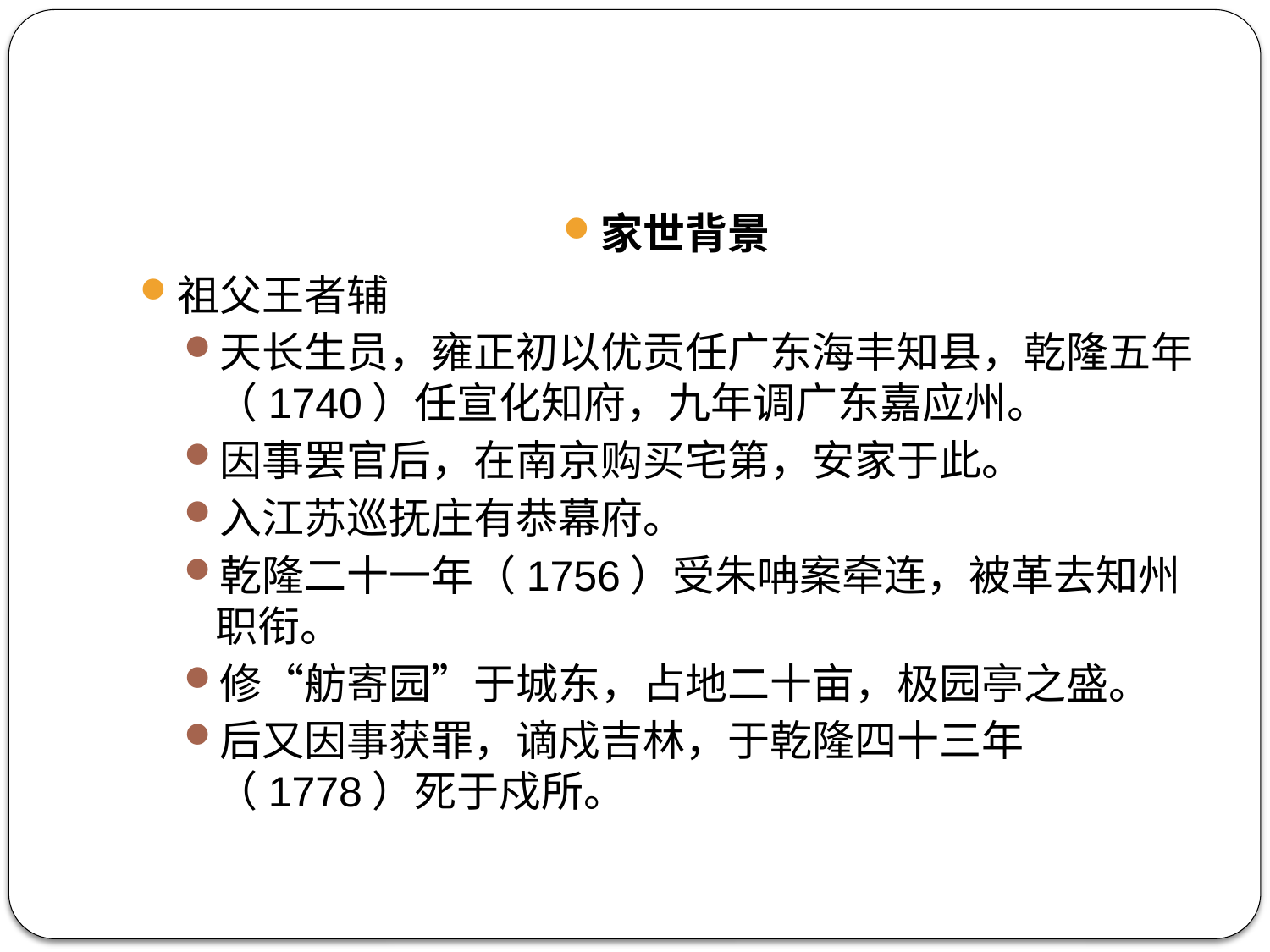

#
家世背景
祖父王者辅
天长生员，雍正初以优贡任广东海丰知县，乾隆五年（1740）任宣化知府，九年调广东嘉应州。
因事罢官后，在南京购买宅第，安家于此。
入江苏巡抚庄有恭幕府。
乾隆二十一年（1756）受朱呥案牵连，被革去知州职衔。
修“舫寄园”于城东，占地二十亩，极园亭之盛。
后又因事获罪，谪戍吉林，于乾隆四十三年（1778）死于戍所。